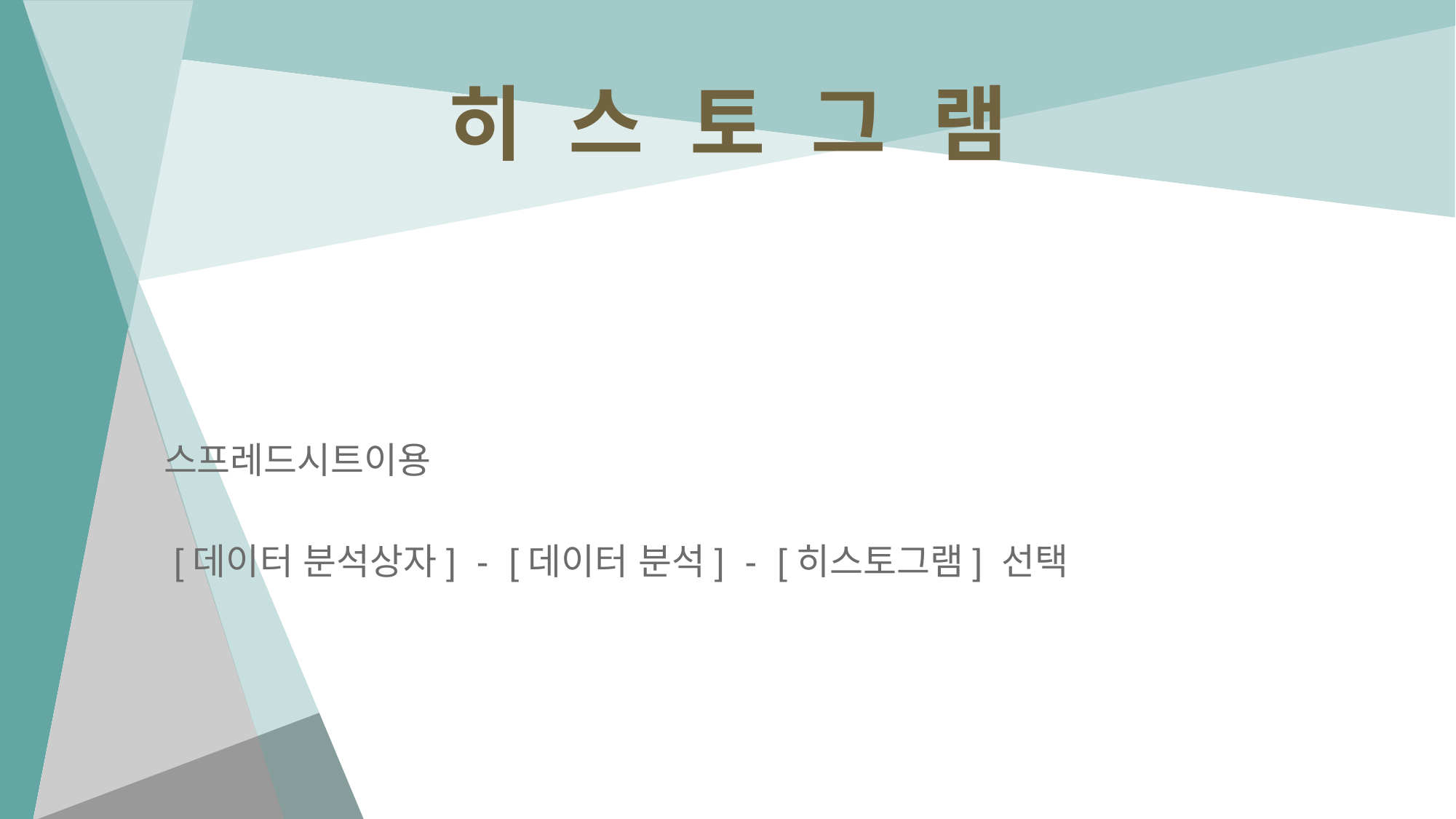

# 히  스  토  그  램
스프레드시트이용

 [데이터 분석상자]  -  [데이터 분석]  -  [히스토그램] 선택